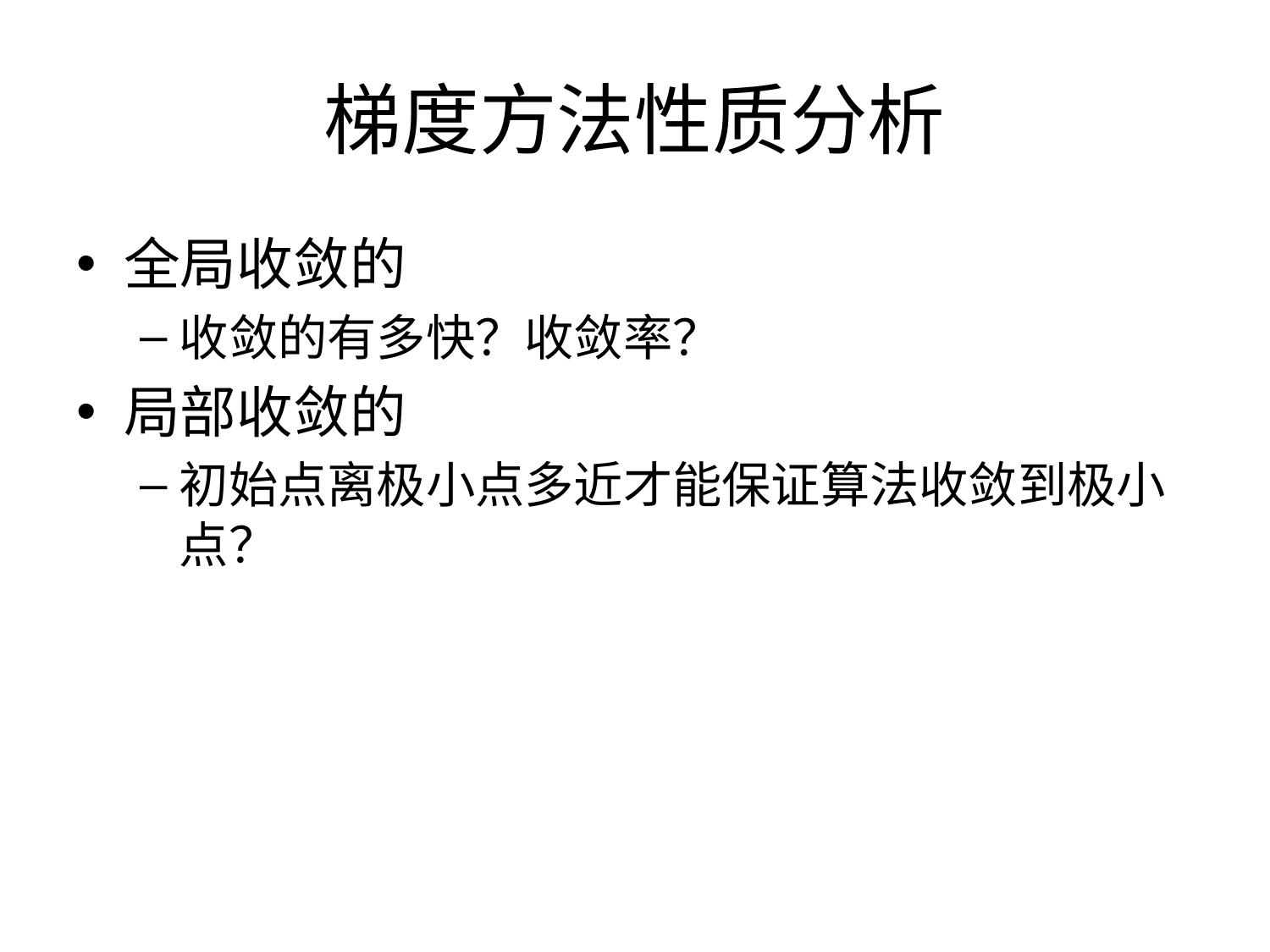

# 梯度方法性质分析
全局收敛的
收敛的有多快？收敛率？
局部收敛的
初始点离极小点多近才能保证算法收敛到极小点？